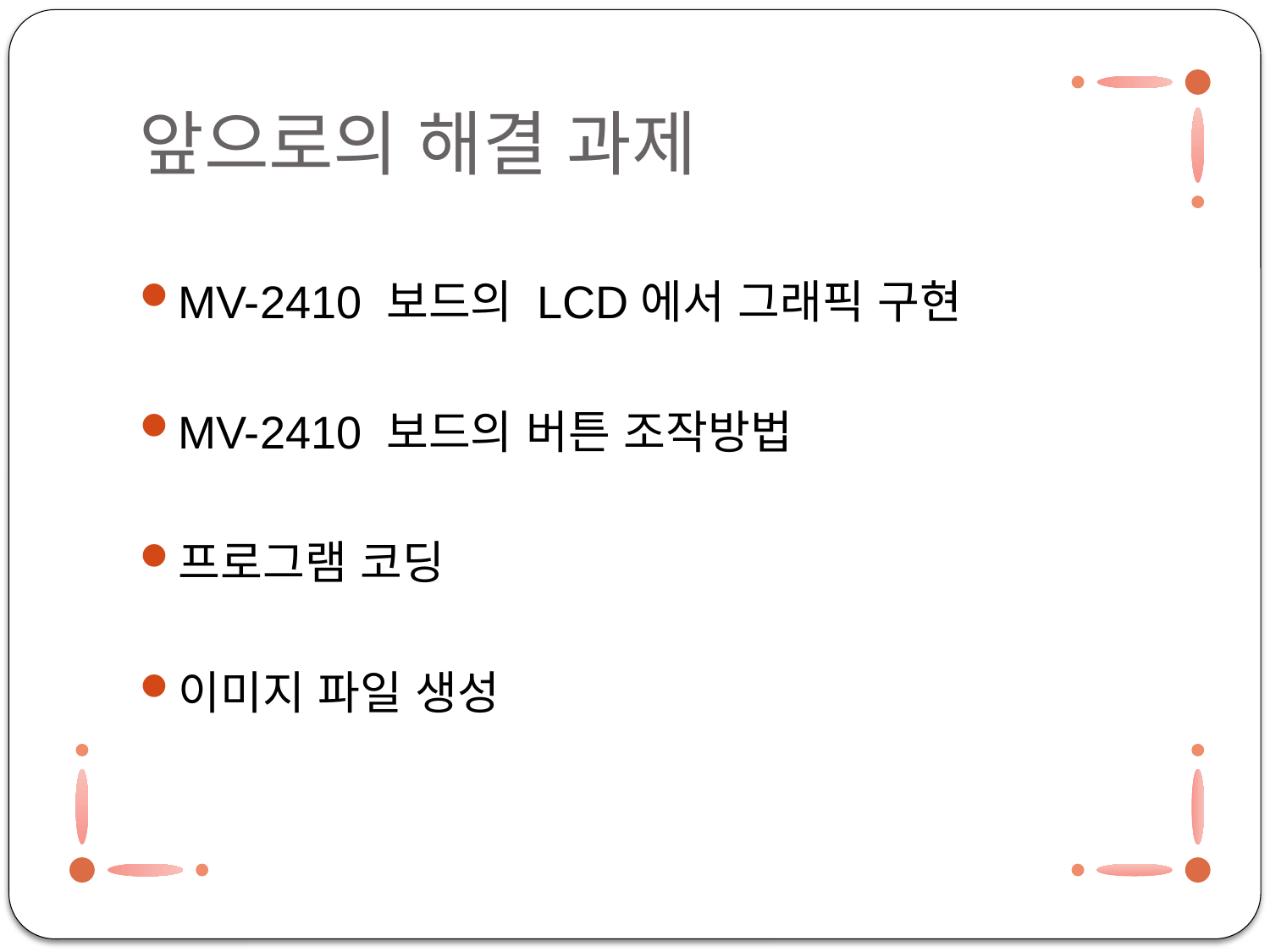

# 앞으로의 해결 과제

MV-2410 보드의 LCD에서 그래픽 구현

MV-2410 보드의 버튼 조작방법

프로그램 코딩

이미지 파일 생성